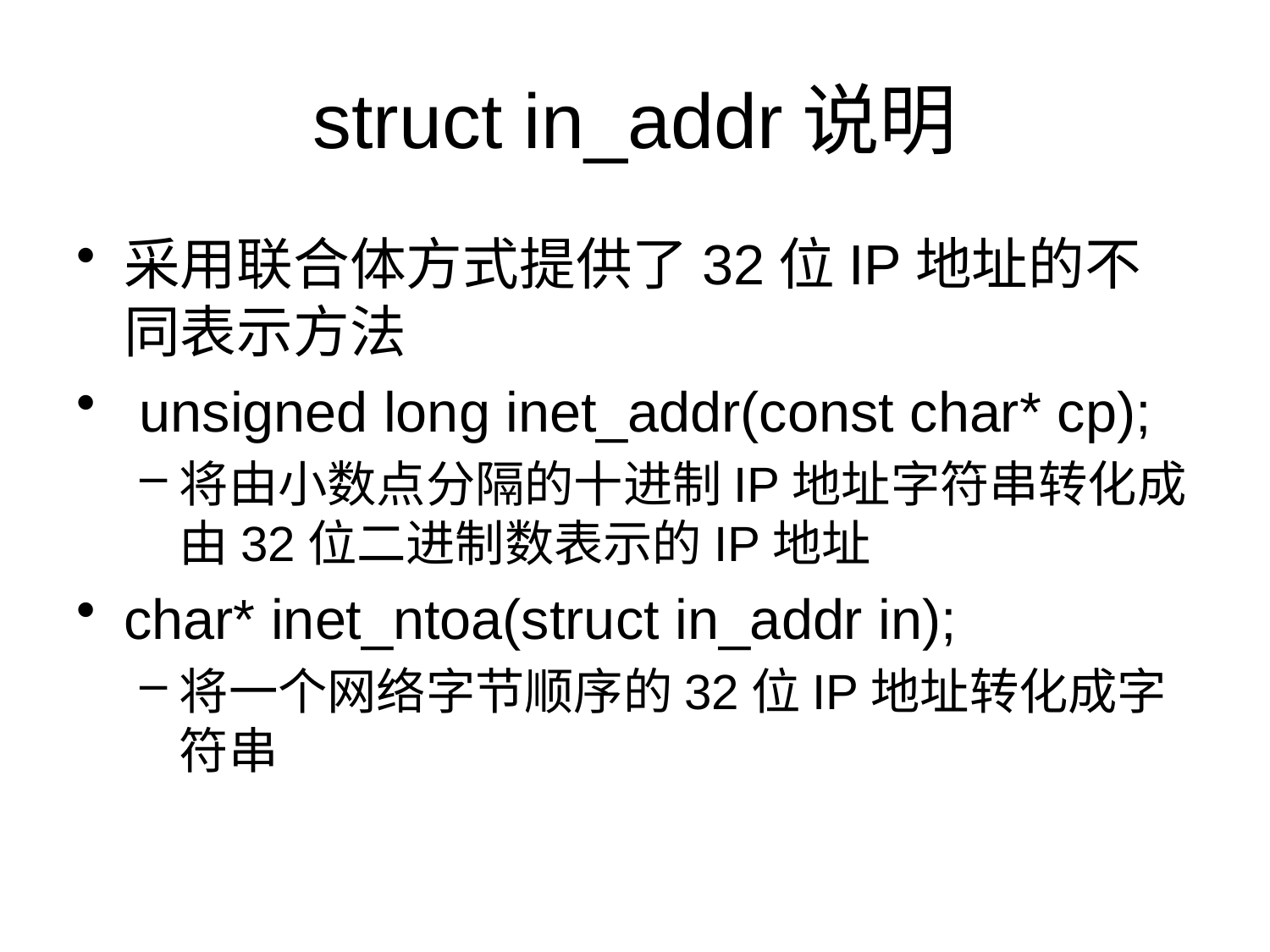

# struct in_addr说明
采用联合体方式提供了32位IP地址的不同表示方法
 unsigned long inet_addr(const char* cp);
将由小数点分隔的十进制IP地址字符串转化成由32位二进制数表示的IP地址
char* inet_ntoa(struct in_addr in);
将一个网络字节顺序的32位IP地址转化成字符串